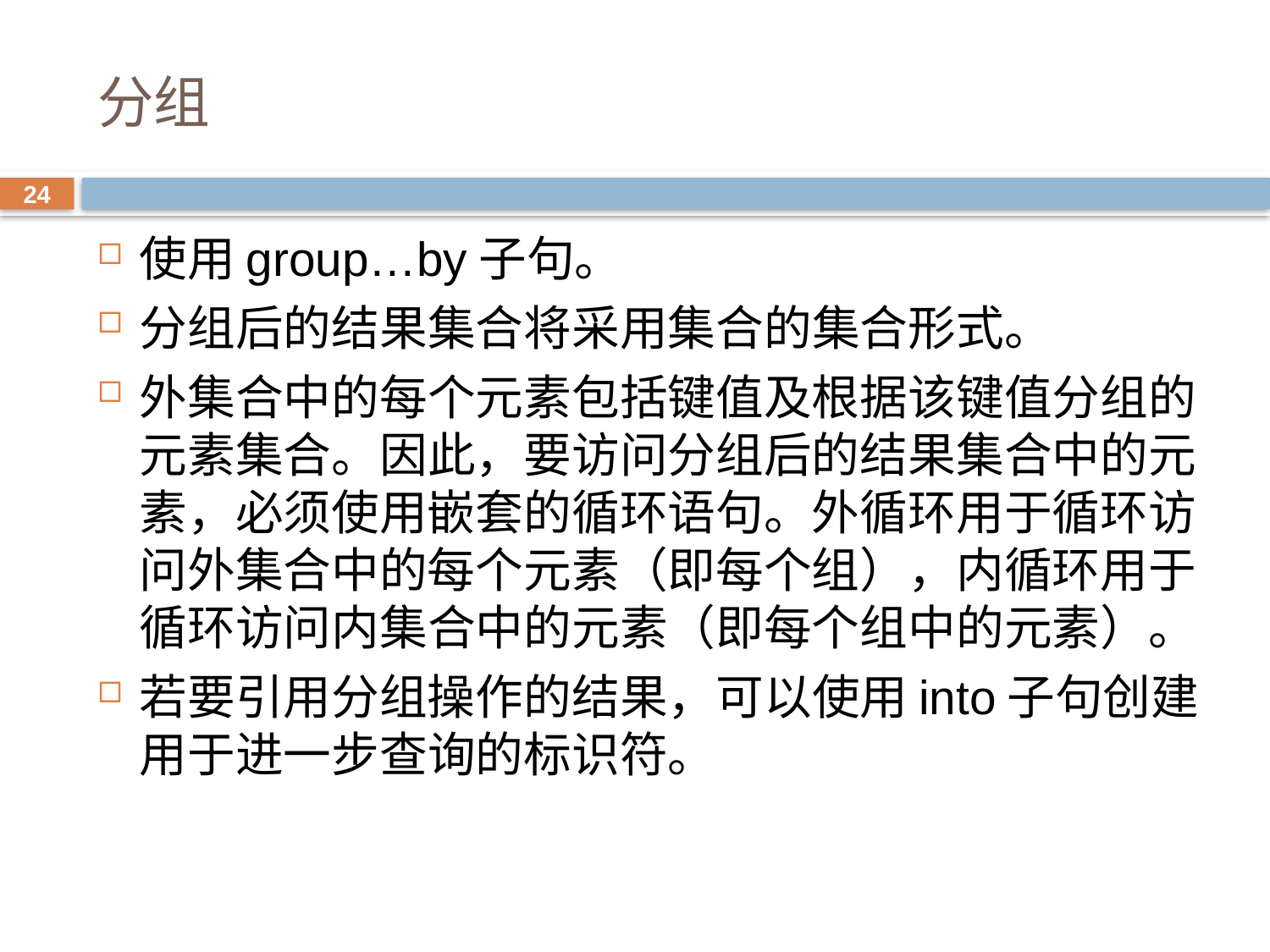

# 分组
24
使用group…by子句。
分组后的结果集合将采用集合的集合形式。
外集合中的每个元素包括键值及根据该键值分组的元素集合。因此，要访问分组后的结果集合中的元素，必须使用嵌套的循环语句。外循环用于循环访问外集合中的每个元素（即每个组），内循环用于循环访问内集合中的元素（即每个组中的元素）。
若要引用分组操作的结果，可以使用into子句创建用于进一步查询的标识符。